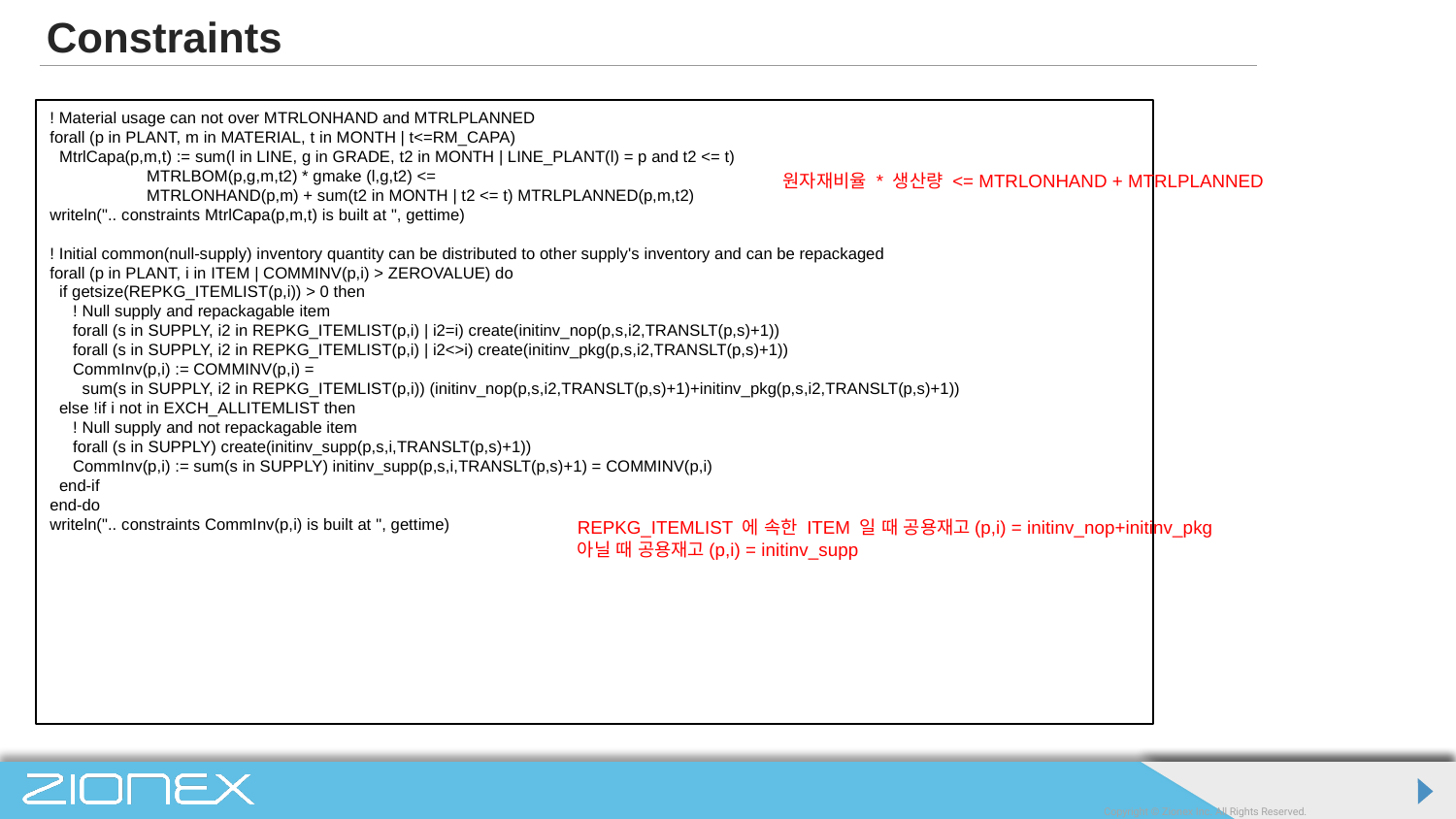

# Constraints
! Material usage can not over MTRLONHAND and MTRLPLANNED
forall (p in PLANT, m in MATERIAL, t in MONTH | t<=RM_CAPA)
  MtrlCapa(p,m,t) := sum(l in LINE, g in GRADE, t2 in MONTH | LINE_PLANT(l) = p and t2 <= t)
                     MTRLBOM(p,g,m,t2) * gmake (l,g,t2) <=
                     MTRLONHAND(p,m) + sum(t2 in MONTH | t2 <= t) MTRLPLANNED(p,m,t2)
writeln(".. constraints MtrlCapa(p,m,t) is built at ", gettime)

! Initial common(null-supply) inventory quantity can be distributed to other supply's inventory and can be repackaged
forall (p in PLANT, i in ITEM | COMMINV(p,i) > ZEROVALUE) do
  if getsize(REPKG_ITEMLIST(p,i)) > 0 then
     ! Null supply and repackagable item
     forall (s in SUPPLY, i2 in REPKG_ITEMLIST(p,i) | i2=i) create(initinv_nop(p,s,i2,TRANSLT(p,s)+1))
     forall (s in SUPPLY, i2 in REPKG_ITEMLIST(p,i) | i2<>i) create(initinv_pkg(p,s,i2,TRANSLT(p,s)+1))
     CommInv(p,i) := COMMINV(p,i) =
       sum(s in SUPPLY, i2 in REPKG_ITEMLIST(p,i)) (initinv_nop(p,s,i2,TRANSLT(p,s)+1)+initinv_pkg(p,s,i2,TRANSLT(p,s)+1))
  else !if i not in EXCH_ALLITEMLIST then
     ! Null supply and not repackagable item
     forall (s in SUPPLY) create(initinv_supp(p,s,i,TRANSLT(p,s)+1))
     CommInv(p,i) := sum(s in SUPPLY) initinv_supp(p,s,i,TRANSLT(p,s)+1) = COMMINV(p,i)
  end-if
end-do
writeln(".. constraints CommInv(p,i) is built at ", gettime)
원자재비율 * 생산량 <= MTRLONHAND + MTRLPLANNED
REPKG_ITEMLIST 에 속한 ITEM 일 때 공용재고(p,i) = initinv_nop+initinv_pkg
아닐 때 공용재고(p,i) = initinv_supp